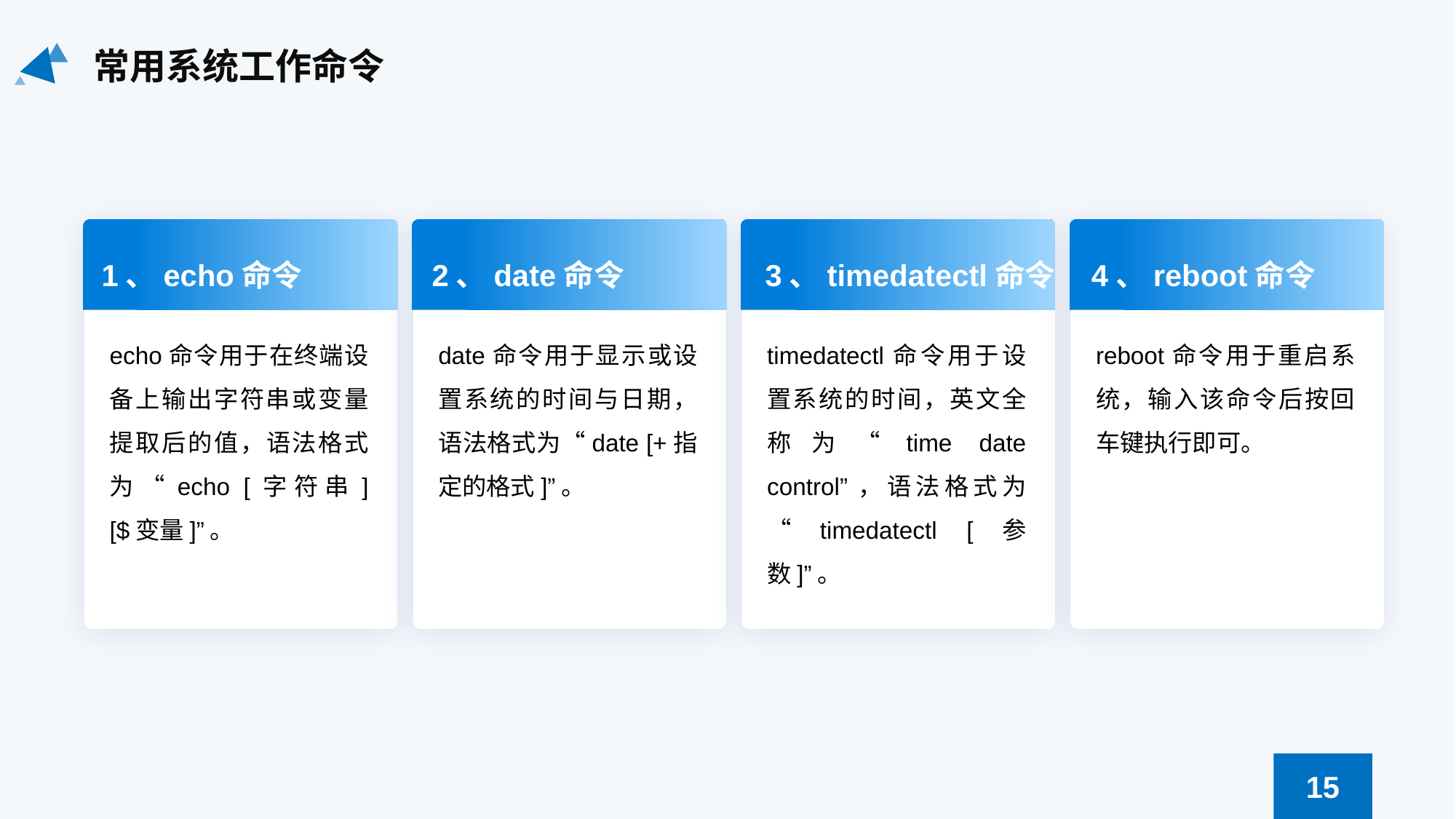

常用系统工作命令

1、echo命令
2、date命令
3、timedatectl命令
4、reboot命令
echo命令用于在终端设备上输出字符串或变量提取后的值，语法格式为“echo [字符串] [$变量]”。
date命令用于显示或设置系统的时间与日期，语法格式为“date [+指定的格式]”。
timedatectl命令用于设置系统的时间，英文全称为“time date control”，语法格式为“timedatectl [参数]”。
reboot命令用于重启系统，输入该命令后按回车键执行即可。

15